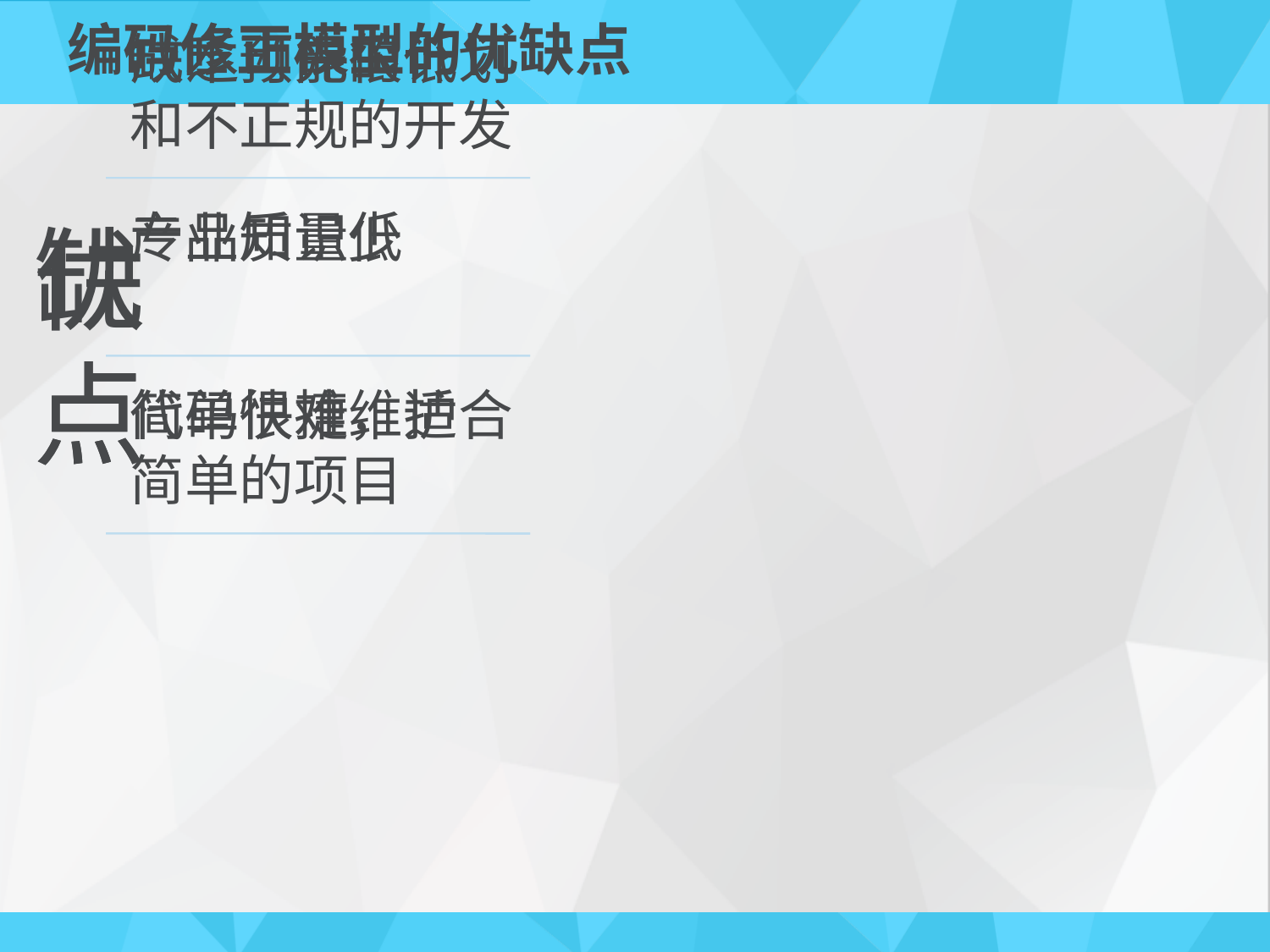

# 编码修正模型的优缺点

优点
成本可能很低
专业知识少
简单快捷，适合简单的项目

缺点
缺乏预先的计划和不正规的开发
产品质量低
代码很难维护